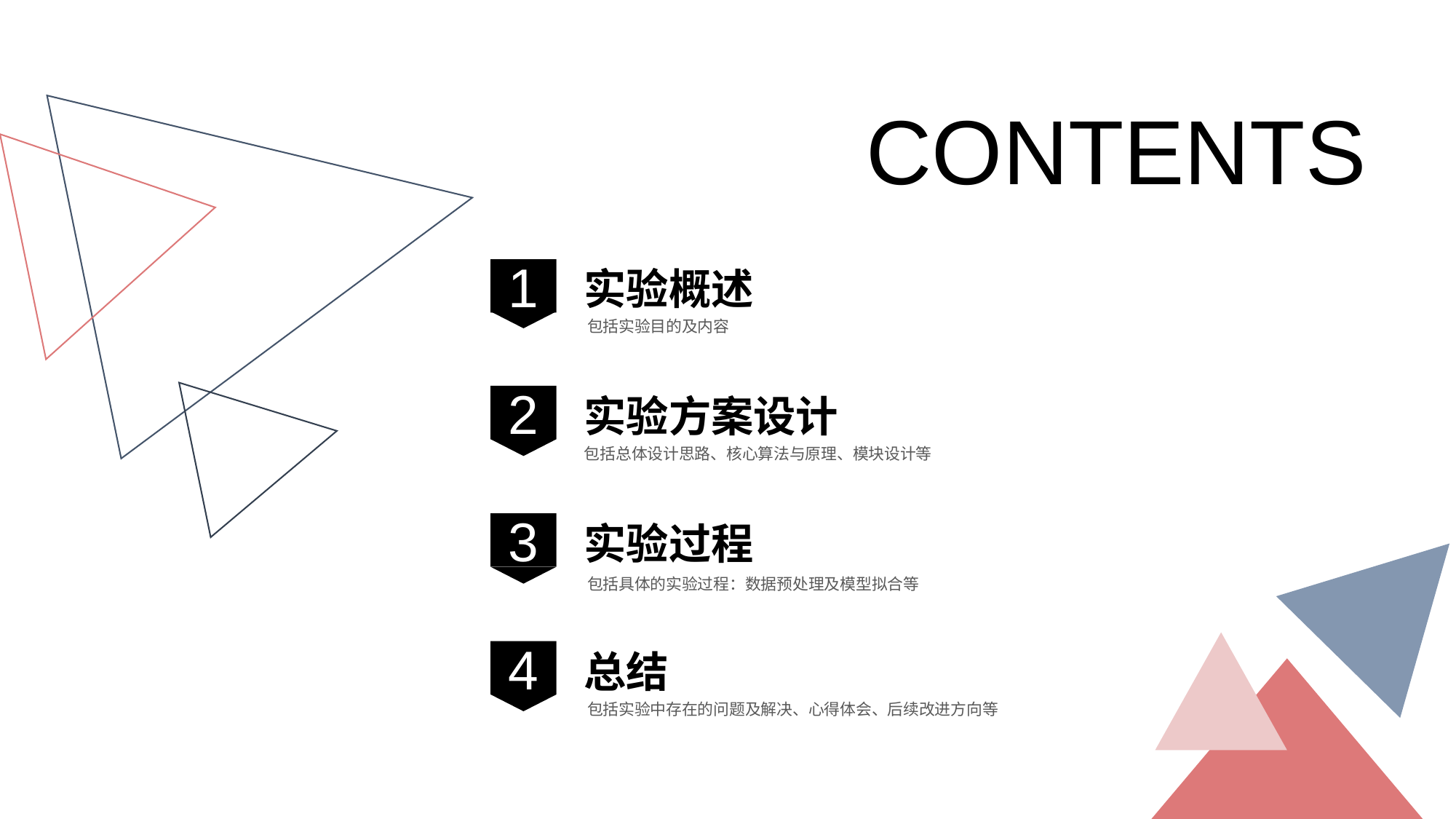

CONTENTS
实验概述
1

包括实验目的及内容
实验方案设计
2

包括总体设计思路、核心算法与原理、模块设计等
实验过程
3

包括具体的实验过程：数据预处理及模型拟合等
总结

4

包括实验中存在的问题及解决、心得体会、后续改进方向等